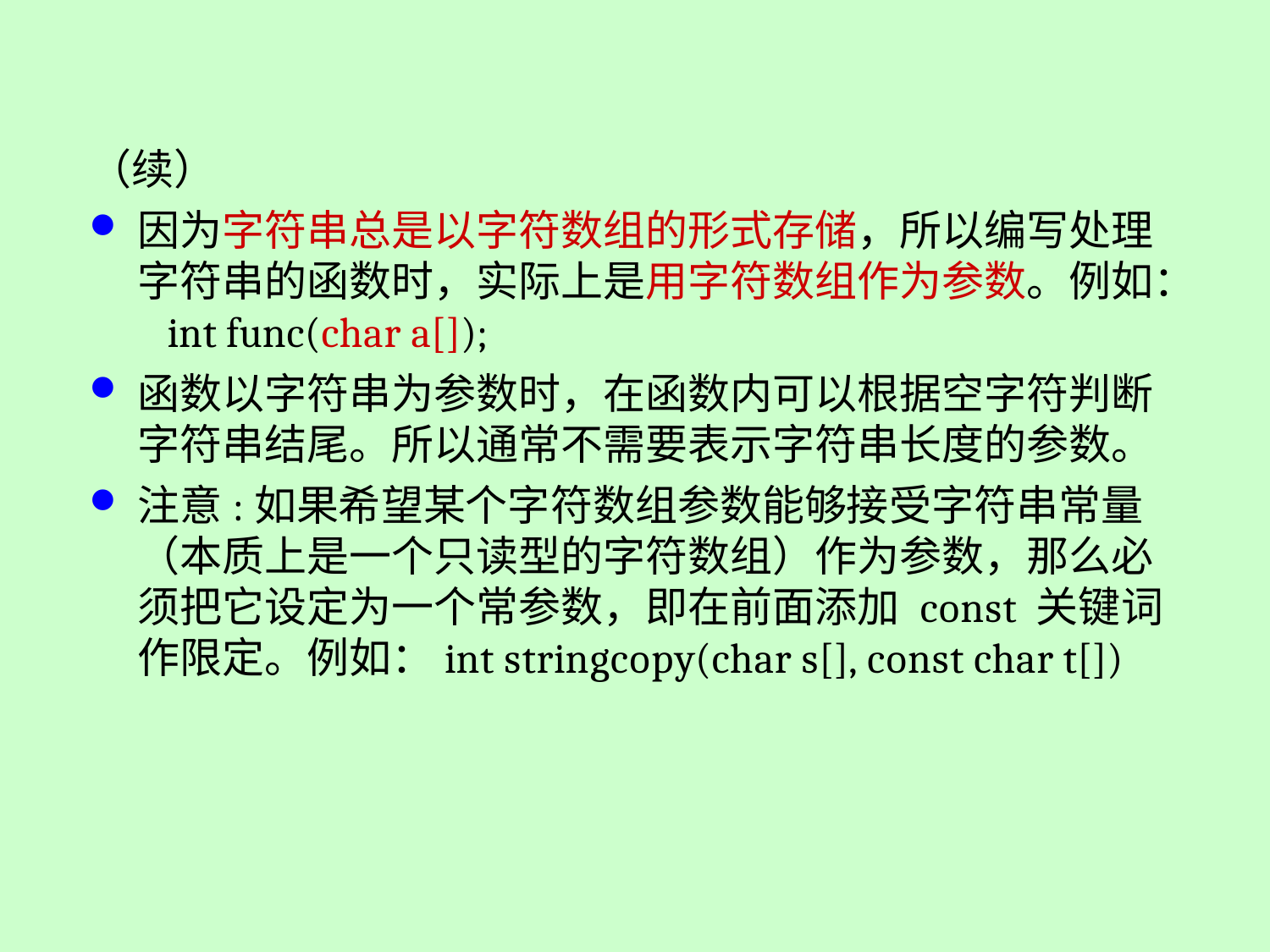

（续）
因为字符串总是以字符数组的形式存储，所以编写处理字符串的函数时，实际上是用字符数组作为参数。例如：  int func(char a[]);
函数以字符串为参数时，在函数内可以根据空字符判断字符串结尾。所以通常不需要表示字符串长度的参数。
注意:如果希望某个字符数组参数能够接受字符串常量（本质上是一个只读型的字符数组）作为参数，那么必须把它设定为一个常参数，即在前面添加 const 关键词作限定。例如：int stringcopy(char s[], const char t[])